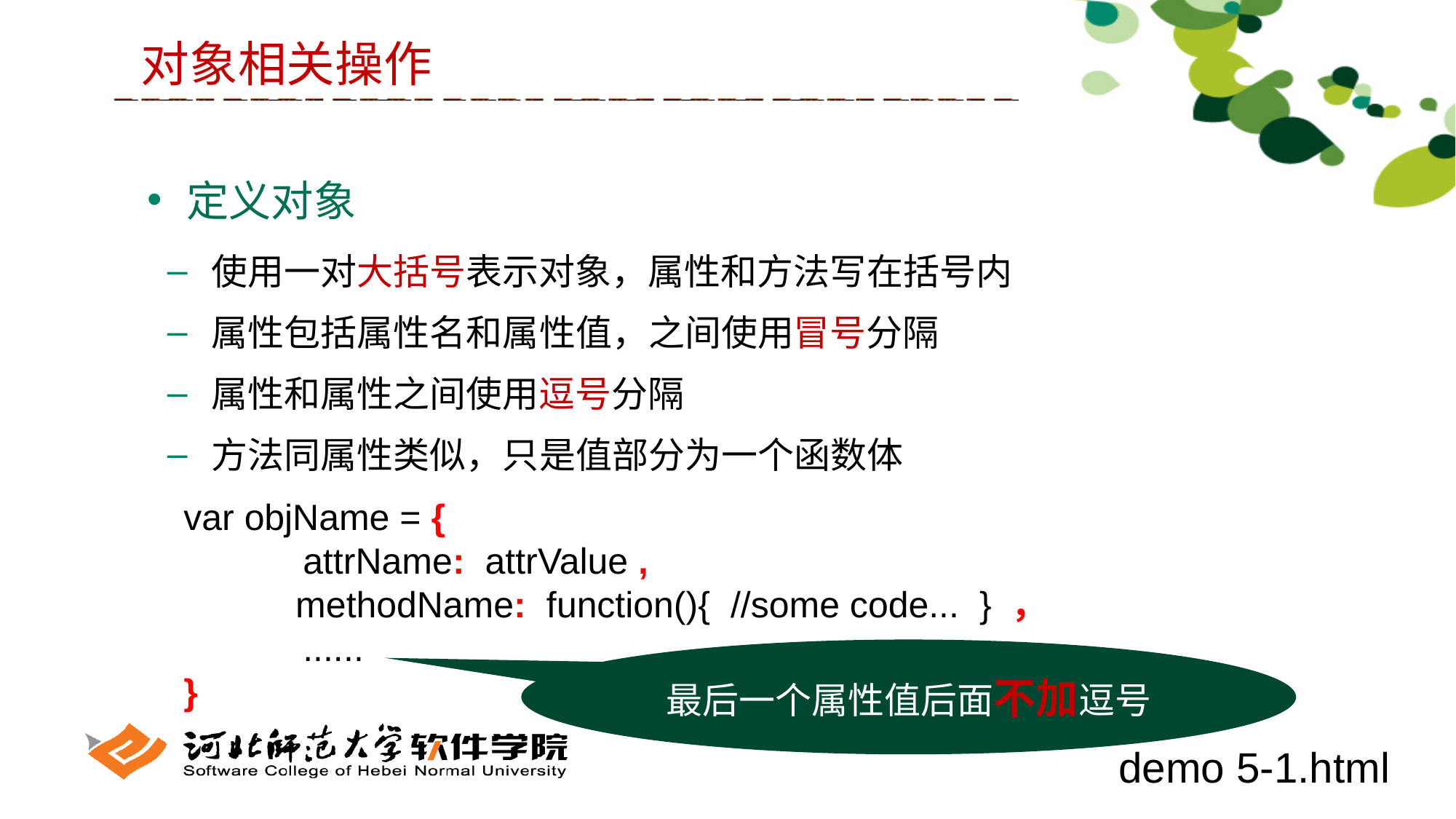

对象相关操作
 定义对象
 使用一对大括号表示对象，属性和方法写在括号内
 属性包括属性名和属性值，之间使用冒号分隔
 属性和属性之间使用逗号分隔
 方法同属性类似，只是值部分为一个函数体

var objName = {
	 attrName:  attrValue ,
           methodName:  function(){  //some code...  } ，
	 ......
}
最后一个属性值后面不加逗号
demo 5-1.html